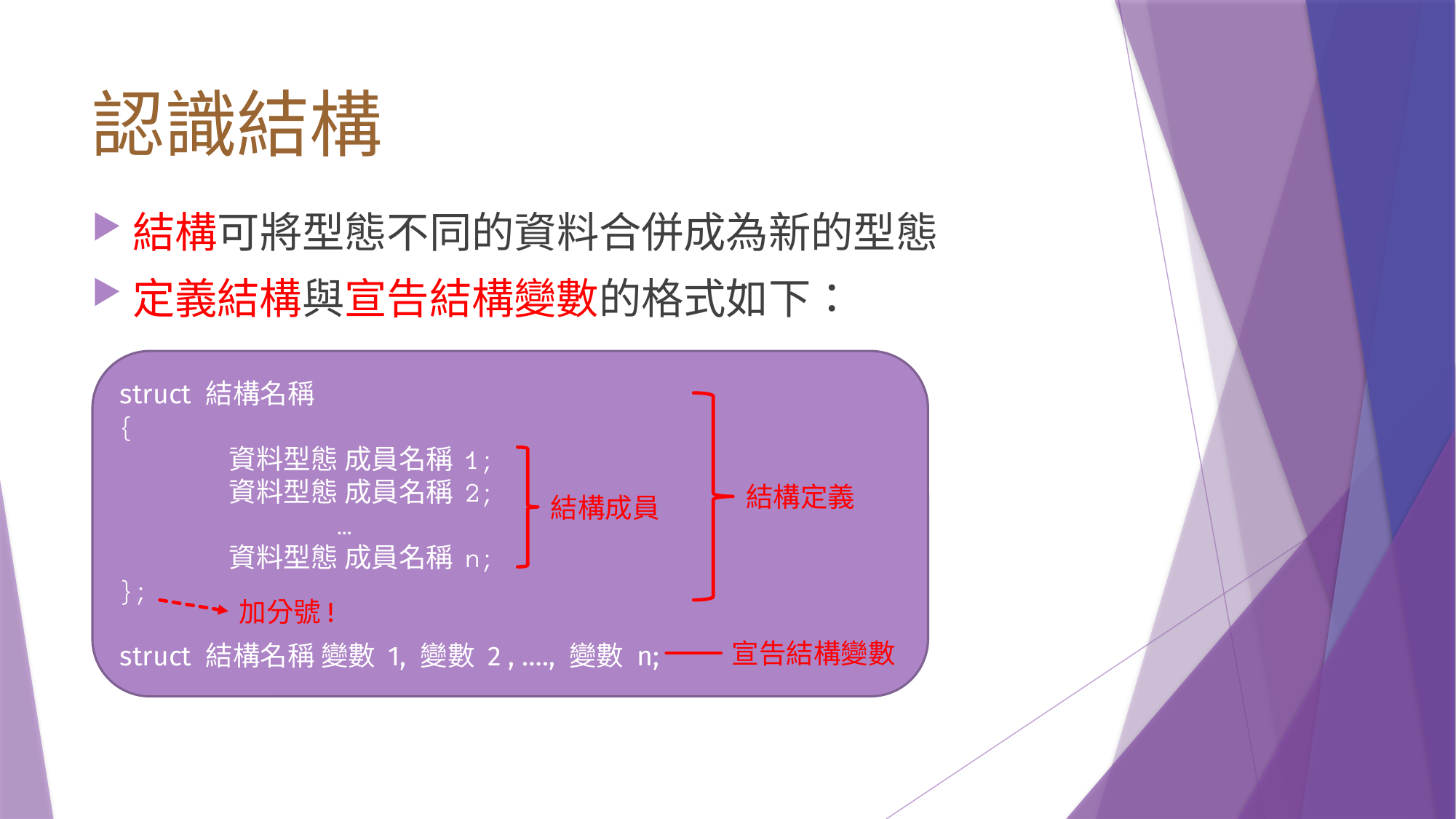

# 認識結構
結構可將型態不同的資料合併成為新的型態
定義結構與宣告結構變數的格式如下：
struct 結構名稱
{
	資料型態 成員名稱 1;
	資料型態 成員名稱 2;
		…
	資料型態 成員名稱 n;
};

struct 結構名稱 變數 1, 變數 2 , …., 變數 n;

結構定義
結構成員
加分號!
宣告結構變數